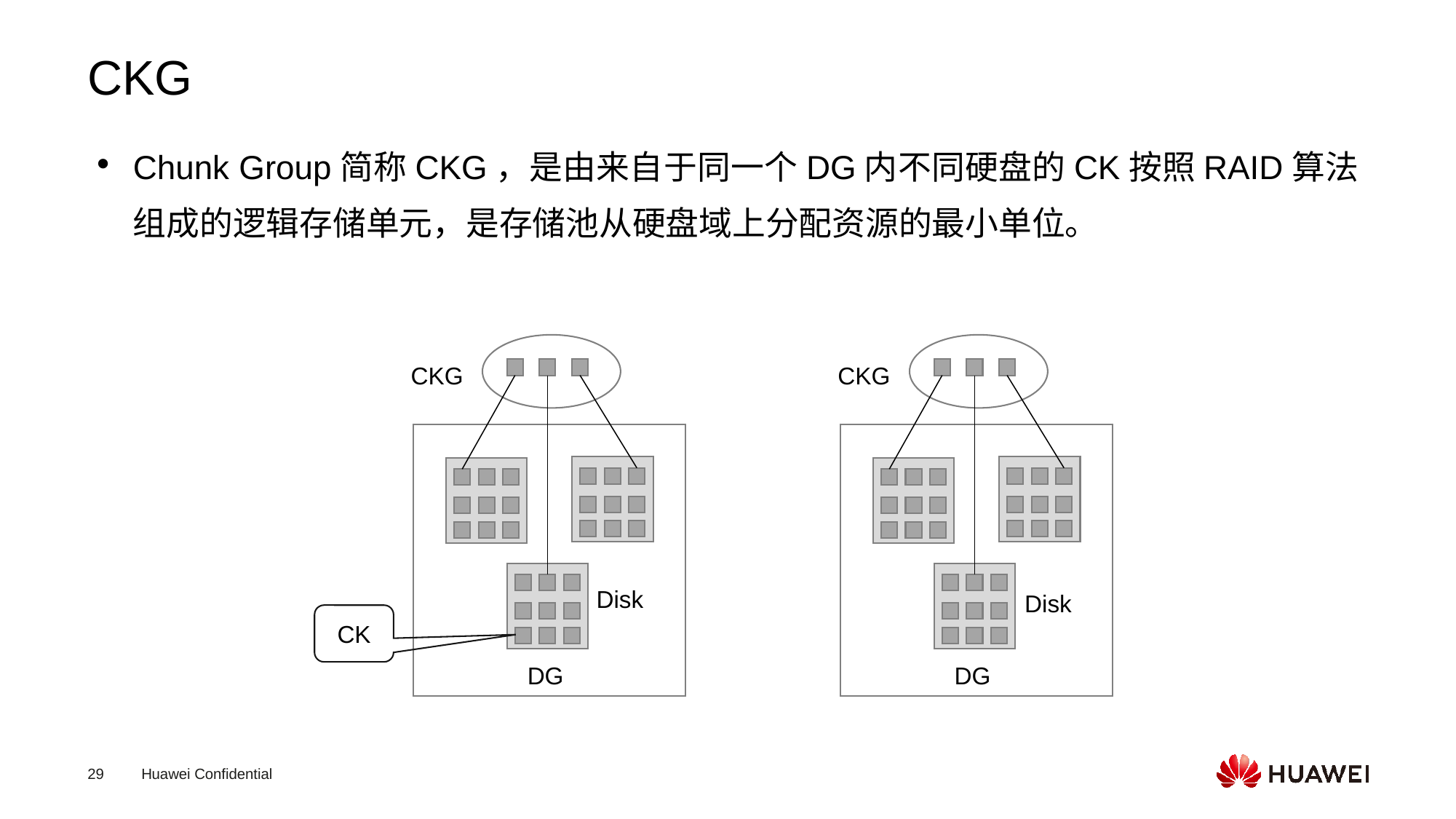

# CKG
Chunk Group简称CKG，是由来自于同一个DG内不同硬盘的CK按照RAID算法组成的逻辑存储单元，是存储池从硬盘域上分配资源的最小单位。

CKG

DG

CKG

DG
Disk
Disk
CK